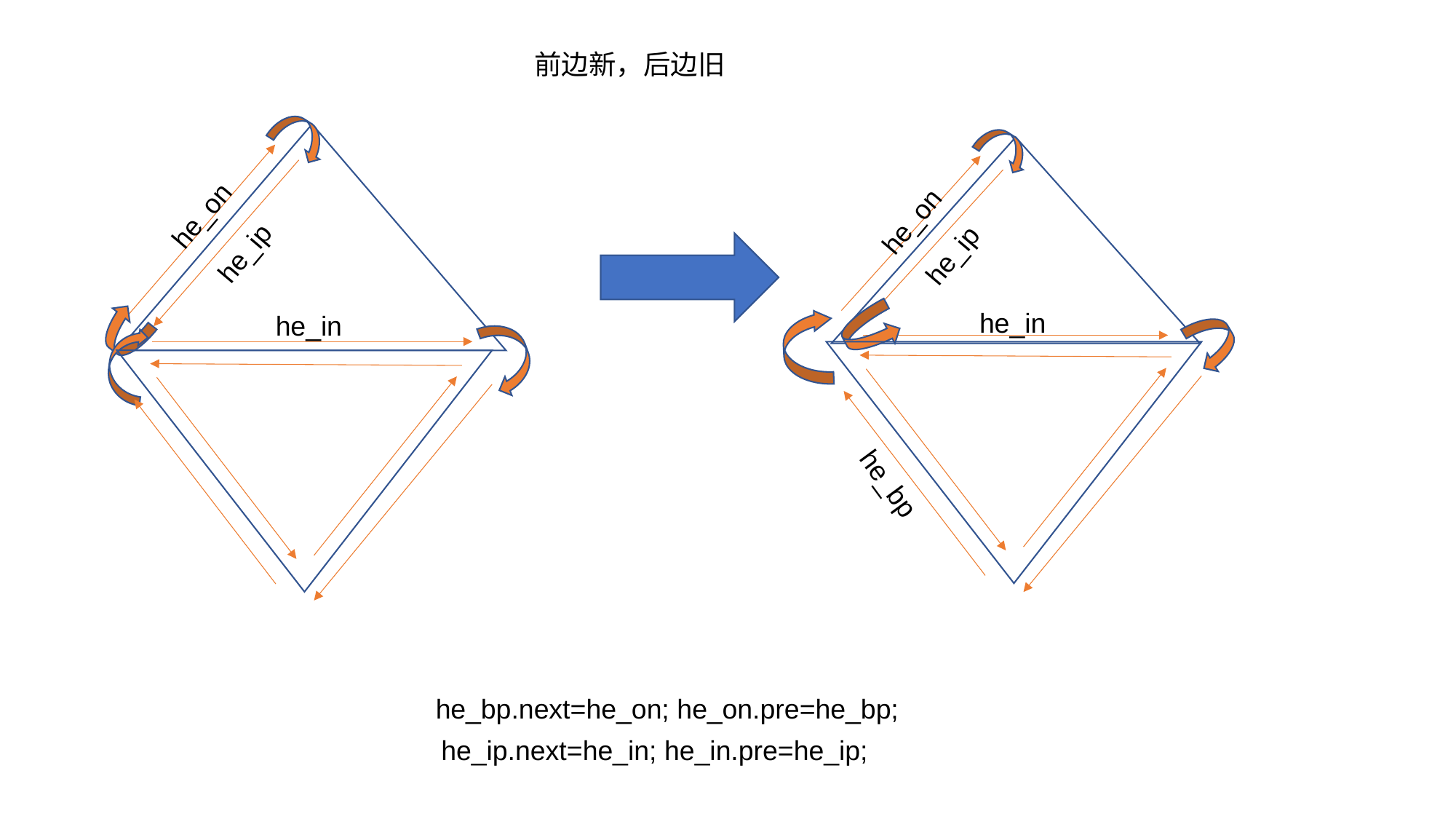

前边新，后边旧

he_on
he_on
he_ip

he_ip
he_in
he_in

he_bp
he_bp.next=he_on; he_on.pre=he_bp;
he_ip.next=he_in; he_in.pre=he_ip;